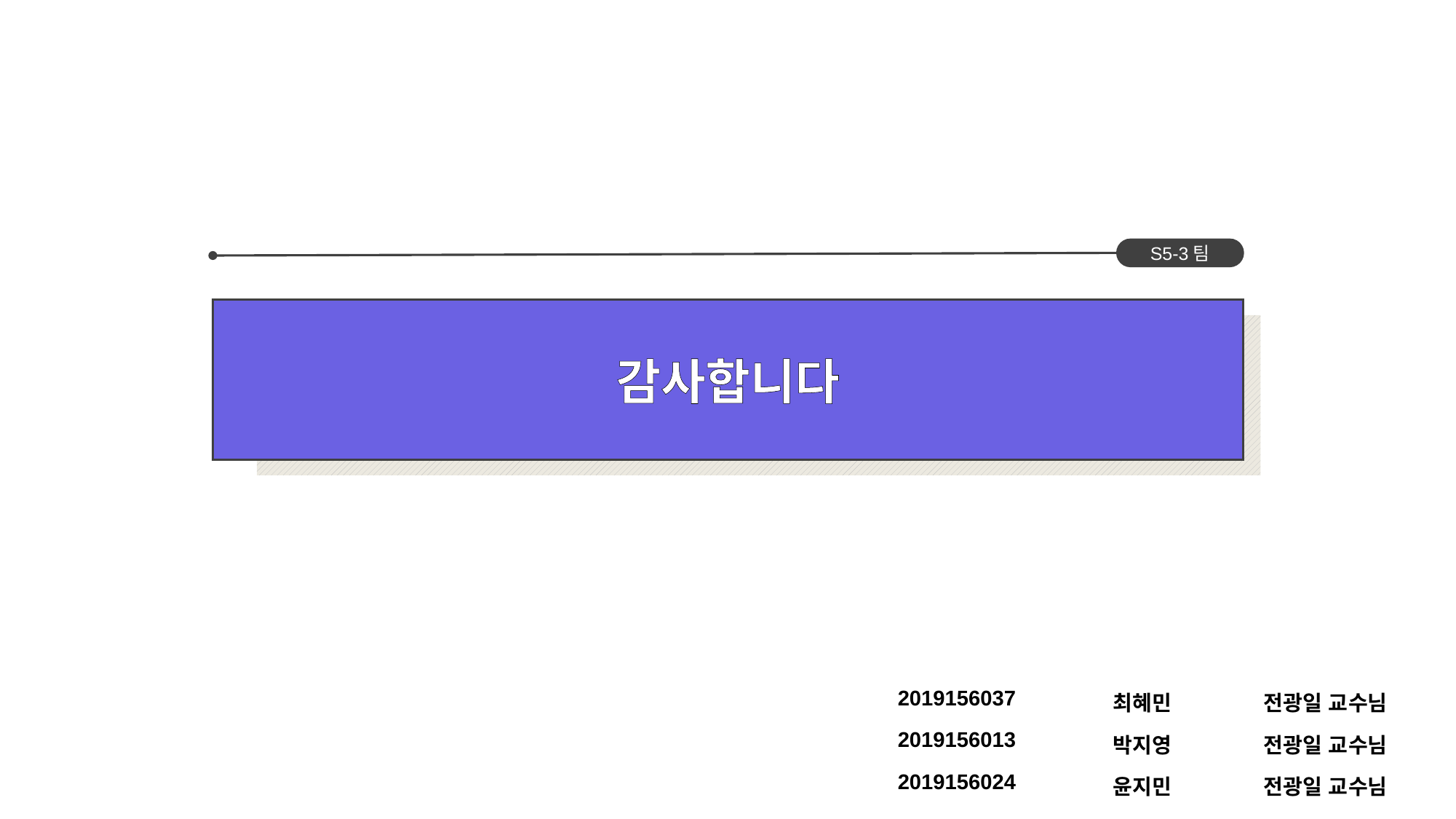

S5-3팀
감사합니다

| 2019156037 | 최혜민 | 전광일 교수님 |
| --- | --- | --- |
| 2019156013 | 박지영 | 전광일 교수님 |
| 2019156024 | 윤지민 | 전광일 교수님 |